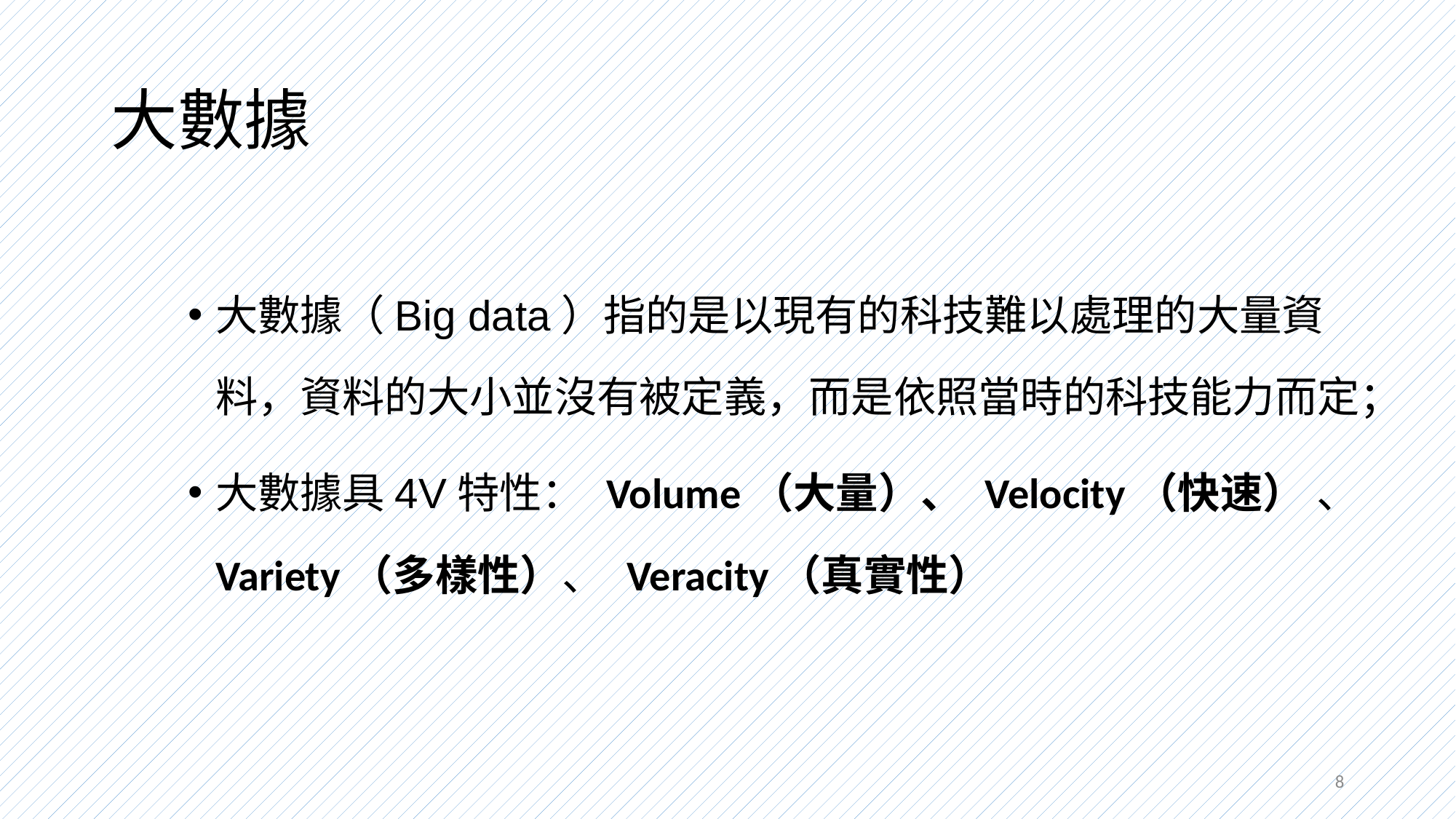

# 大數據
大數據（Big data）指的是以現有的科技難以處理的大量資料，資料的大小並沒有被定義，而是依照當時的科技能力而定；
大數據具4V特性： Volume（大量）、 Velocity（快速） 、 Variety（多樣性）、 Veracity（真實性）
8